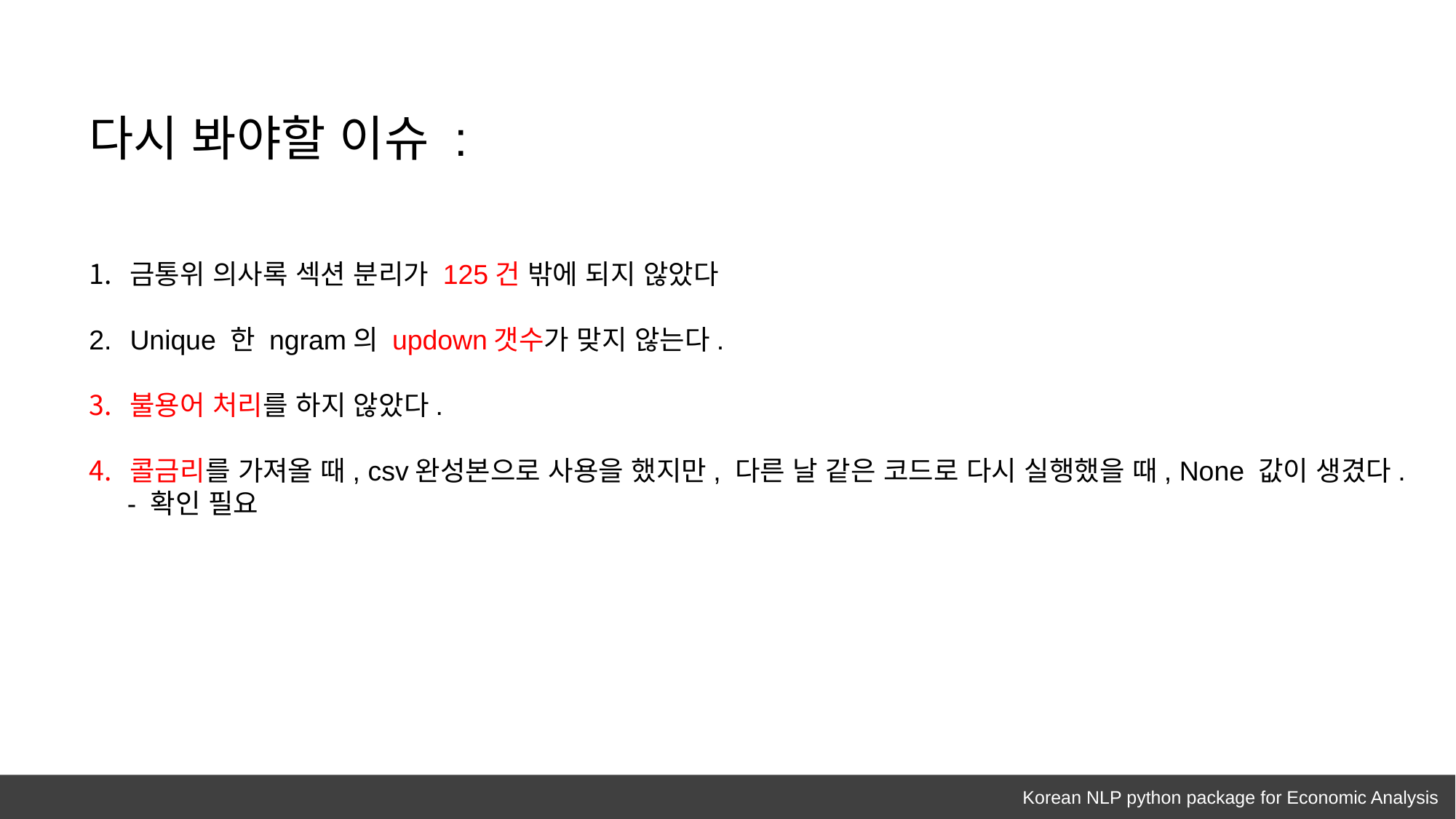

다시 봐야할 이슈 :

금통위 의사록 섹션 분리가 125건 밖에 되지 않았다

Unique 한 ngram의 updown갯수가 맞지 않는다.

불용어 처리를 하지 않았다.

콜금리를 가져올 때, csv완성본으로 사용을 했지만, 다른 날 같은 코드로 다시 실행했을 때, None 값이 생겼다.
     - 확인 필요

Korean NLP python package for Economic Analysis